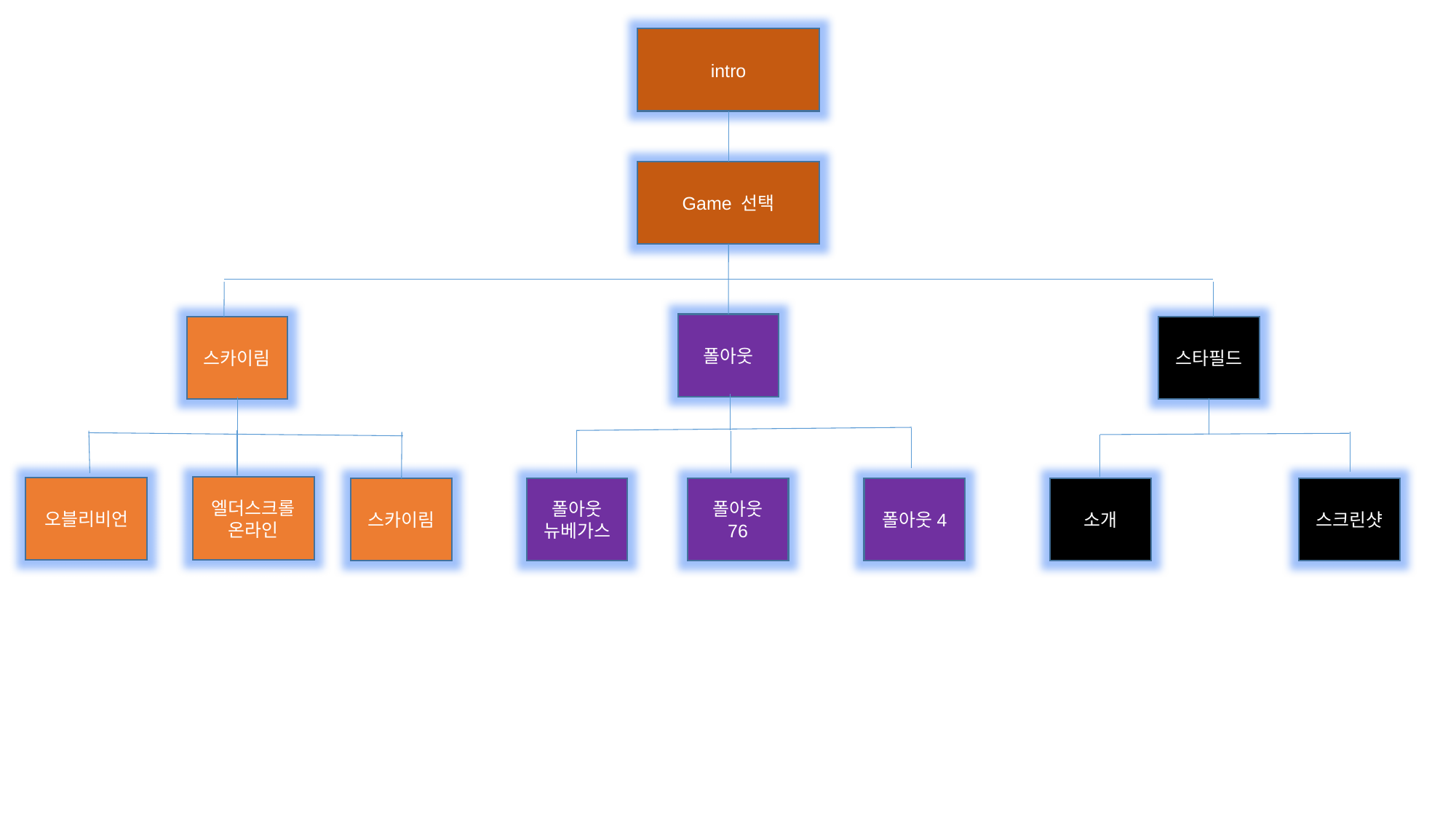

intro
Game 선택
폴아웃
스카이림
스타필드
엘더스크롤 온라인
오블리비언
스카이림
폴아웃 뉴베가스
폴아웃 76
소개
폴아웃4
스크린샷